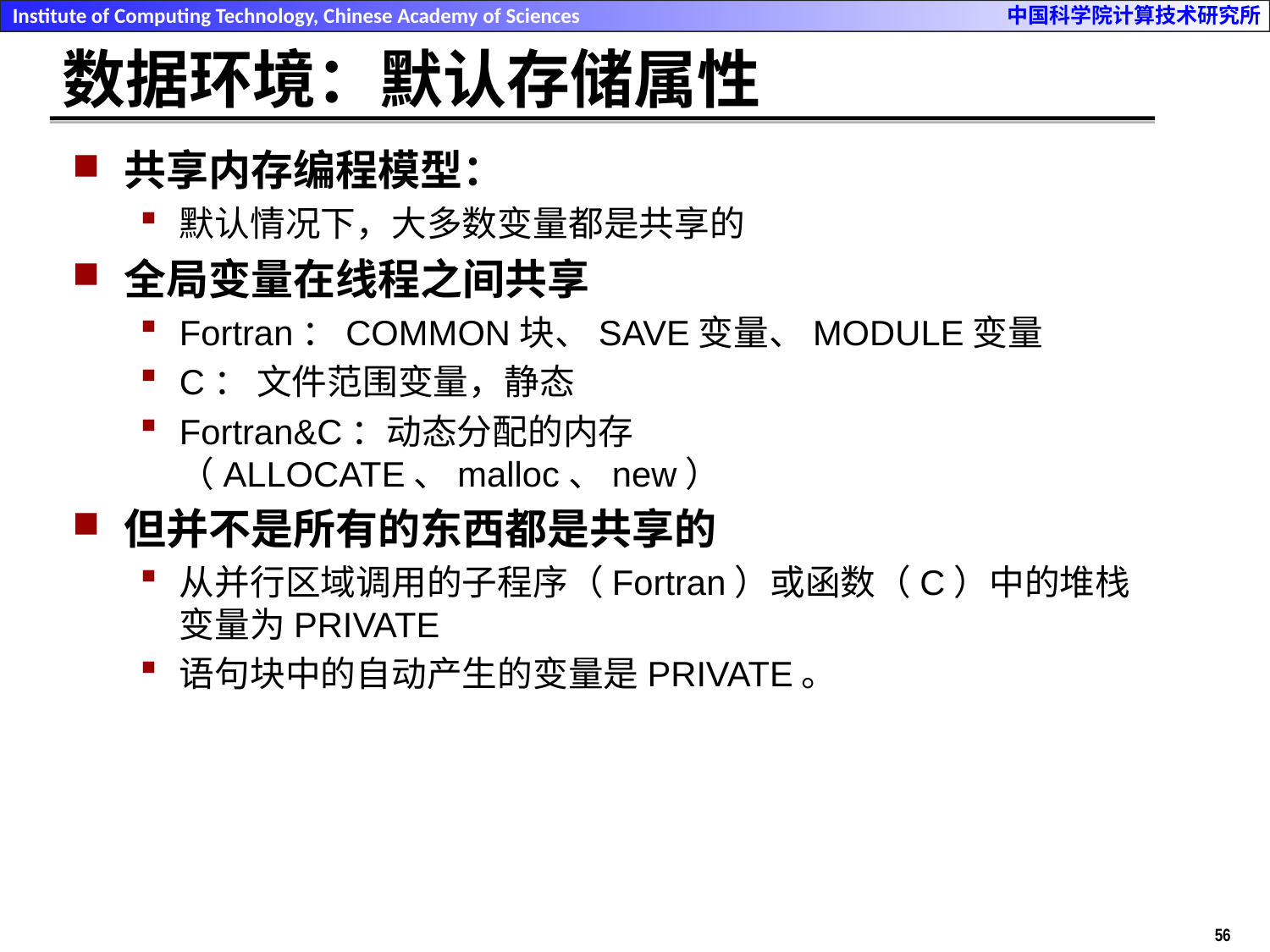

# 数据环境：默认存储属性
共享内存编程模型：
默认情况下，大多数变量都是共享的
全局变量在线程之间共享
Fortran：COMMON块、SAVE变量、MODULE变量
C： 文件范围变量，静态
Fortran&C：动态分配的内存（ALLOCATE、malloc、new）
但并不是所有的东西都是共享的
从并行区域调用的子程序（Fortran）或函数（C）中的堆栈变量为PRIVATE
语句块中的自动产生的变量是PRIVATE。